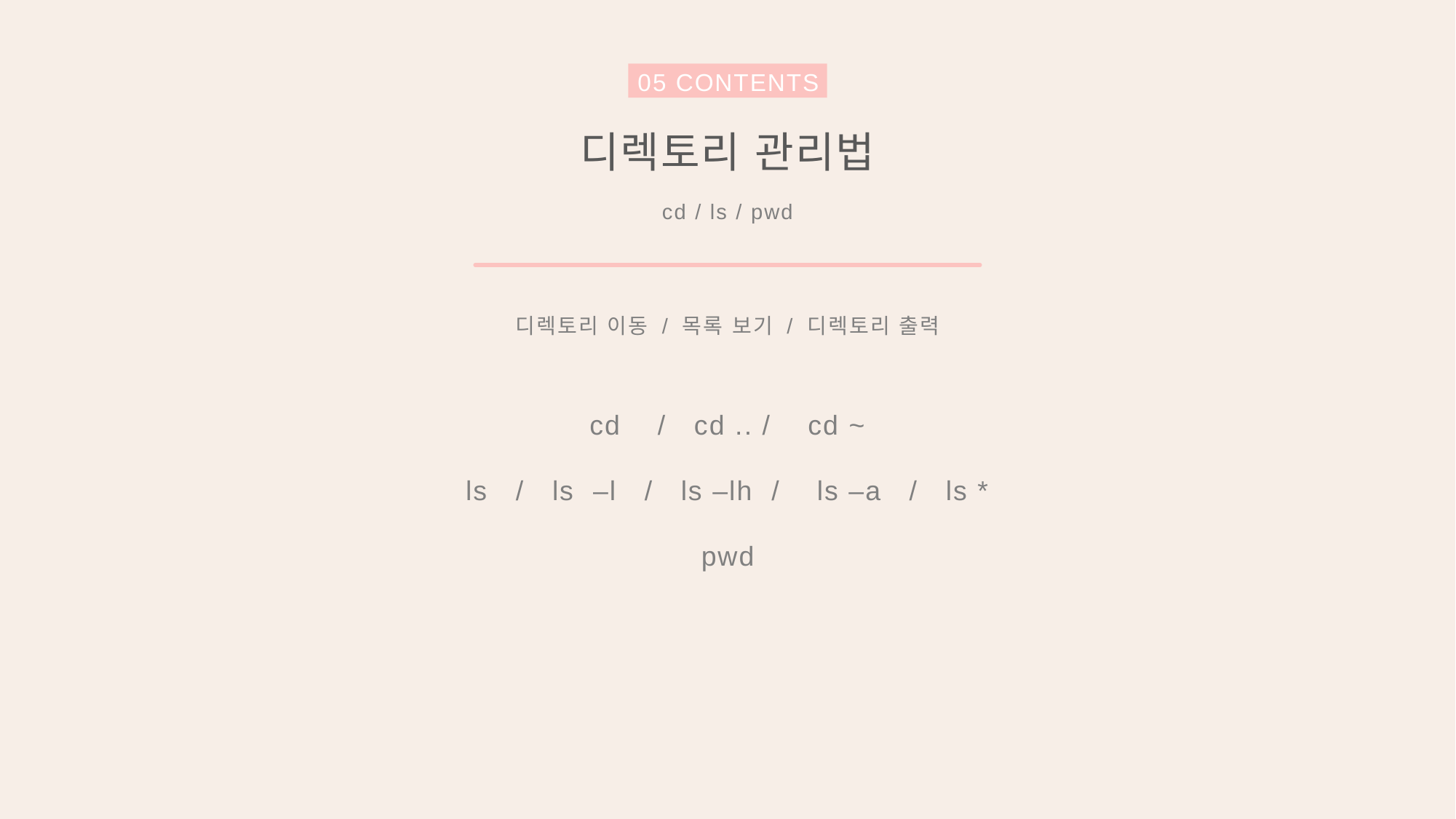

05 CONTENTS
디렉토리 관리법
cd / ls / pwd
디렉토리 이동 / 목록 보기 / 디렉토리 출력
cd    /   cd .. /    cd ~

ls   /   ls  –l   /   ls –lh  /    ls –a   /   ls *

pwd